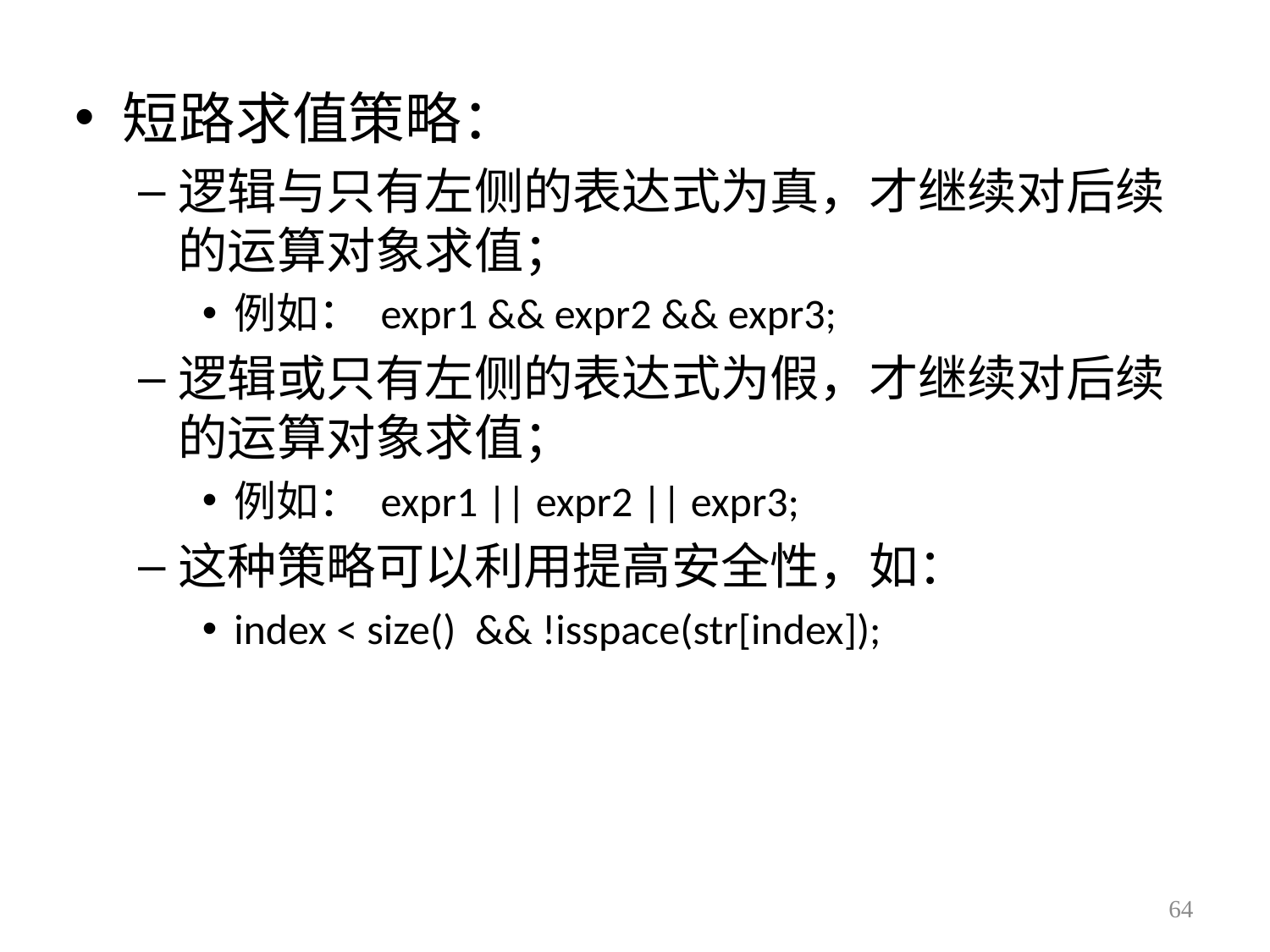

短路求值策略：
逻辑与只有左侧的表达式为真，才继续对后续的运算对象求值；
例如： expr1 && expr2 && expr3;
逻辑或只有左侧的表达式为假，才继续对后续的运算对象求值；
例如： expr1 || expr2 || expr3;
这种策略可以利用提高安全性，如：
index < size()  && !isspace(str[index]);
64